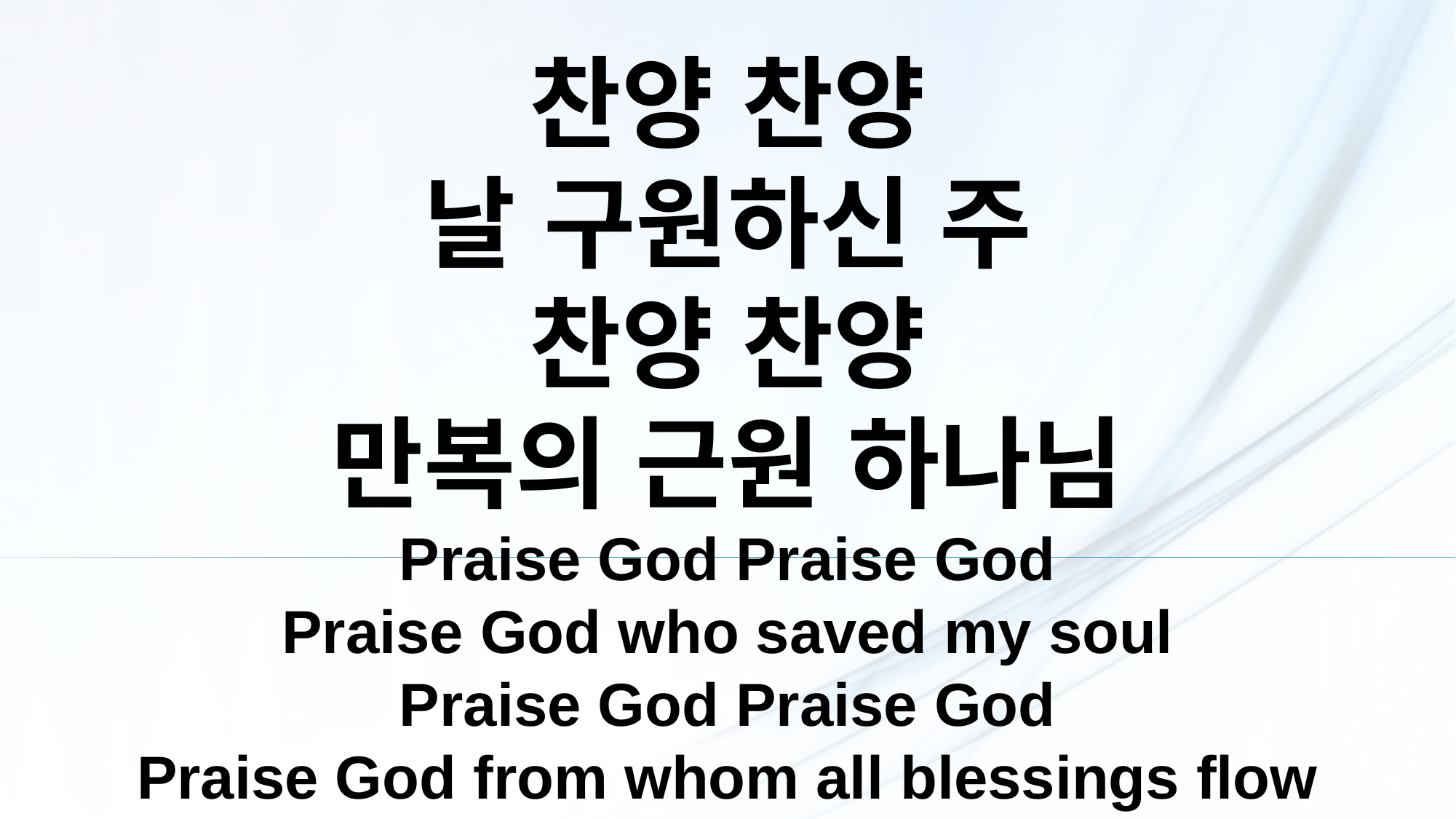

# 찬양 찬양 날 구원하신 주 찬양 찬양 만복의 근원 하나님 Praise God Praise God Praise God who saved my soul Praise God Praise God Praise God from whom all blessings flow